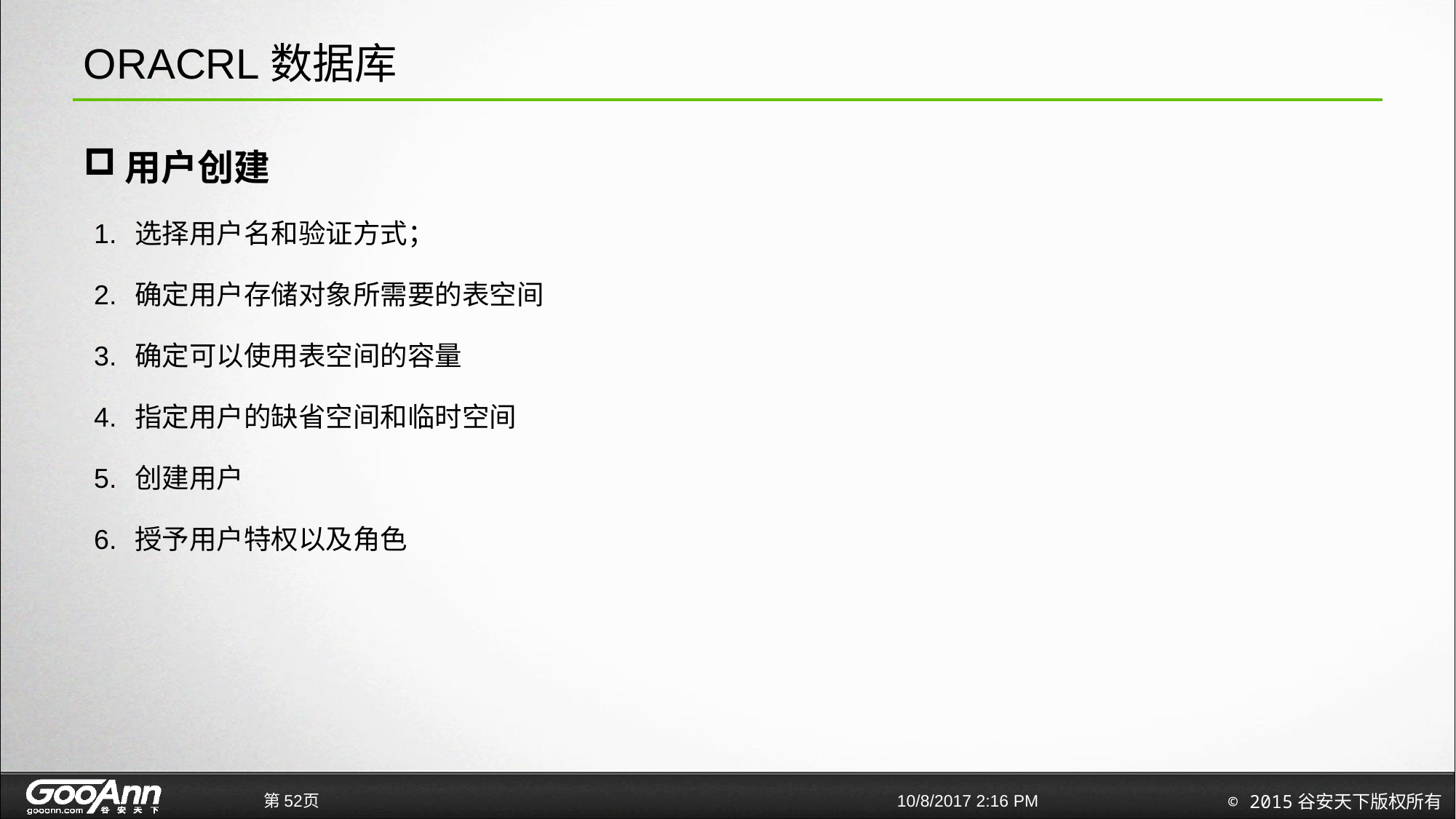

# ORACRL数据库
用户创建
选择用户名和验证方式；
确定用户存储对象所需要的表空间
确定可以使用表空间的容量
指定用户的缺省空间和临时空间
创建用户
授予用户特权以及角色